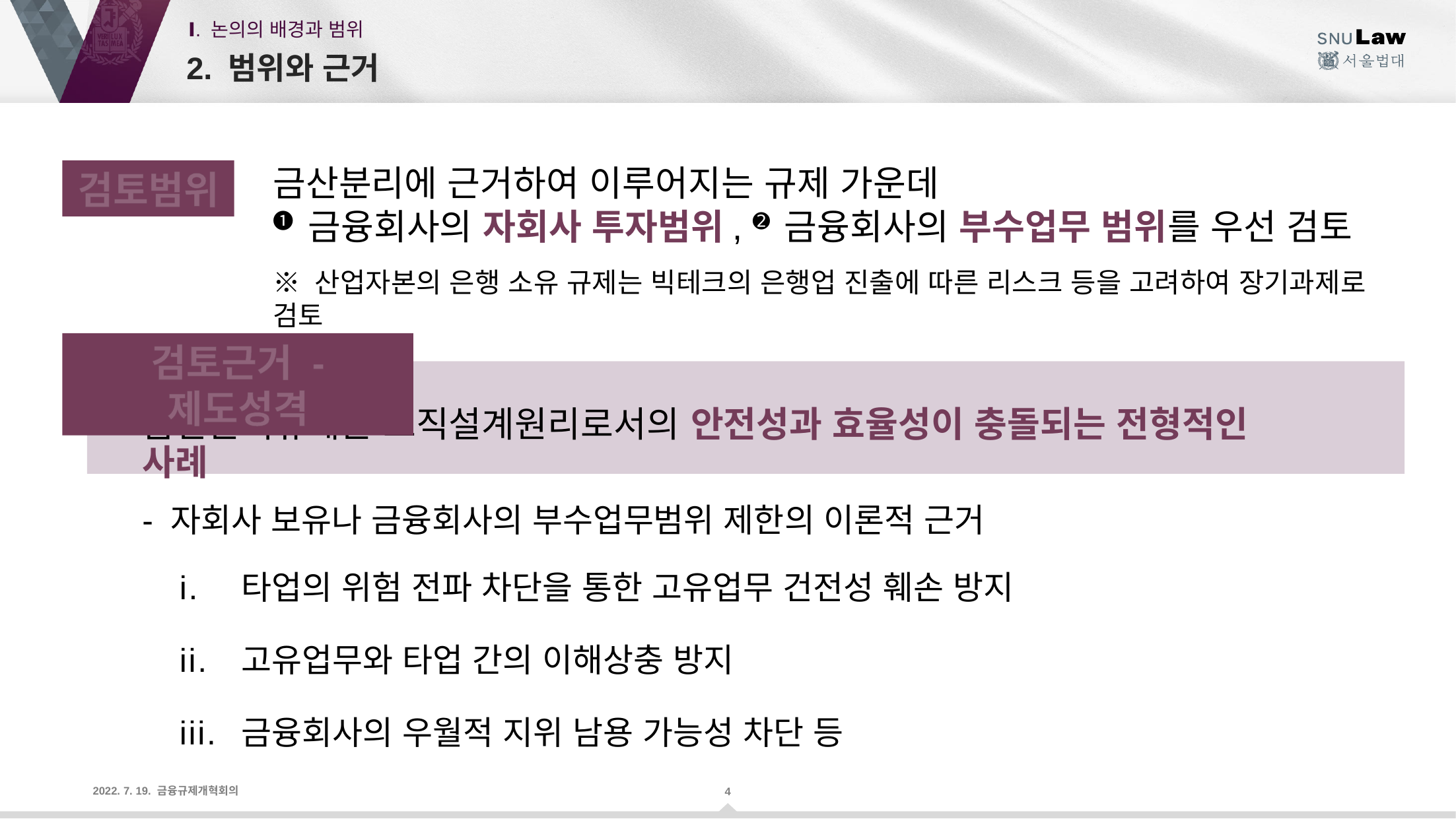

Ⅰ. 논의의 배경과 범위
# 2. 범위와 근거

검토범위
금산분리에 근거하여 이루어지는 규제 가운데
➊ 금융회사의 자회사 투자범위, ➋ 금융회사의 부수업무 범위를 우선 검토
※ 산업자본의 은행 소유 규제는 빅테크의 은행업 진출에 따른 리스크 등을 고려하여 장기과제로 검토
검토근거 - 제도성격

금산분리규제는 조직설계원리로서의 안전성과 효율성이 충돌되는 전형적인 사례
- 자회사 보유나 금융회사의 부수업무범위 제한의 이론적 근거
타업의 위험 전파 차단을 통한 고유업무 건전성 훼손 방지

고유업무와 타업 간의 이해상충 방지

금융회사의 우월적 지위 남용 가능성 차단 등